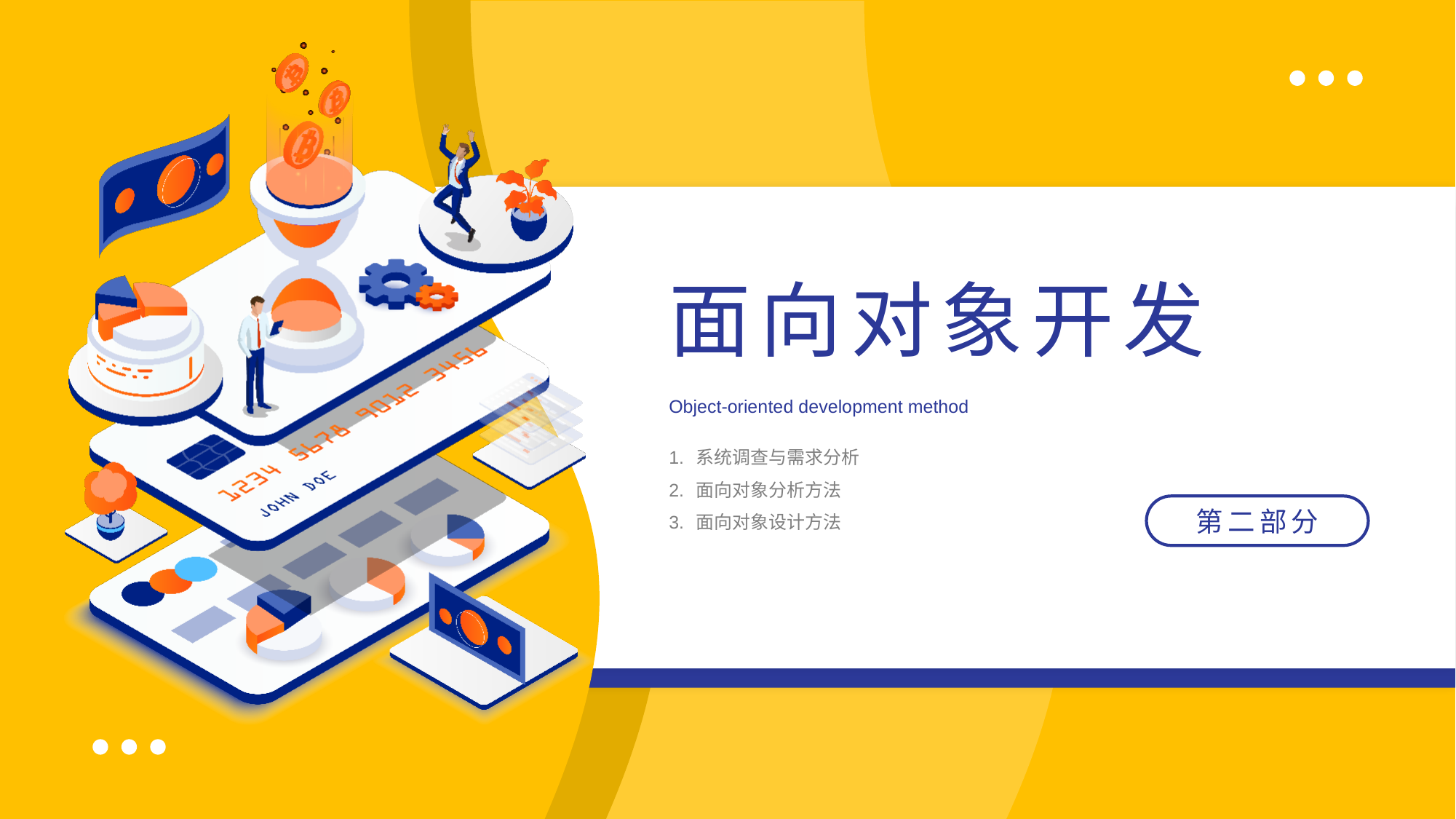

面向对象开发
Object-oriented development method
系统调查与需求分析
面向对象分析方法
面向对象设计方法

第二部分